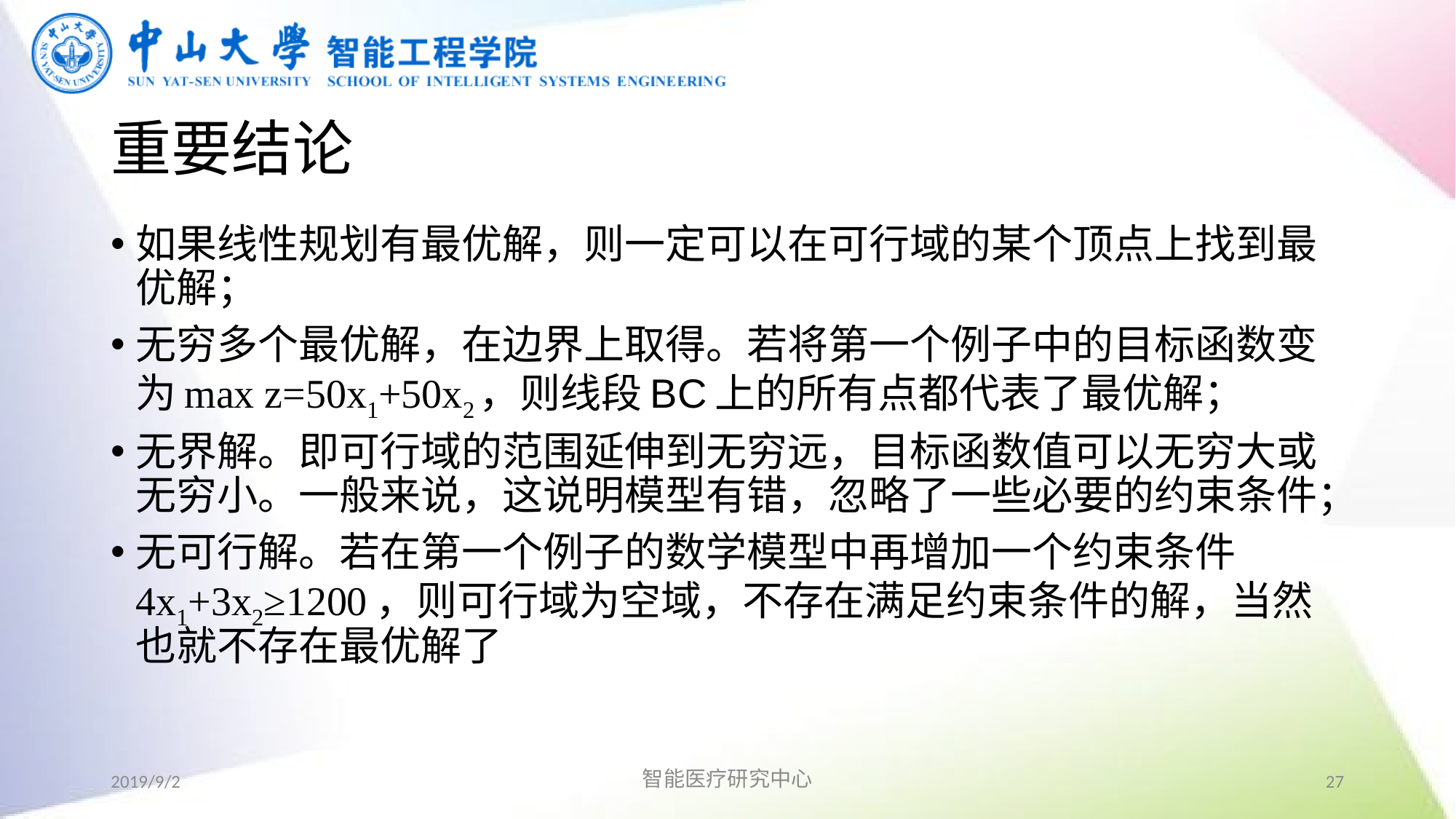

# 重要结论
如果线性规划有最优解，则一定可以在可行域的某个顶点上找到最优解；
无穷多个最优解，在边界上取得。若将第一个例子中的目标函数变为max z=50x1+50x2，则线段BC上的所有点都代表了最优解；
无界解。即可行域的范围延伸到无穷远，目标函数值可以无穷大或无穷小。一般来说，这说明模型有错，忽略了一些必要的约束条件；
无可行解。若在第一个例子的数学模型中再增加一个约束条件4x1+3x2≥1200，则可行域为空域，不存在满足约束条件的解，当然也就不存在最优解了
2019/9/2
智能医疗研究中心
27